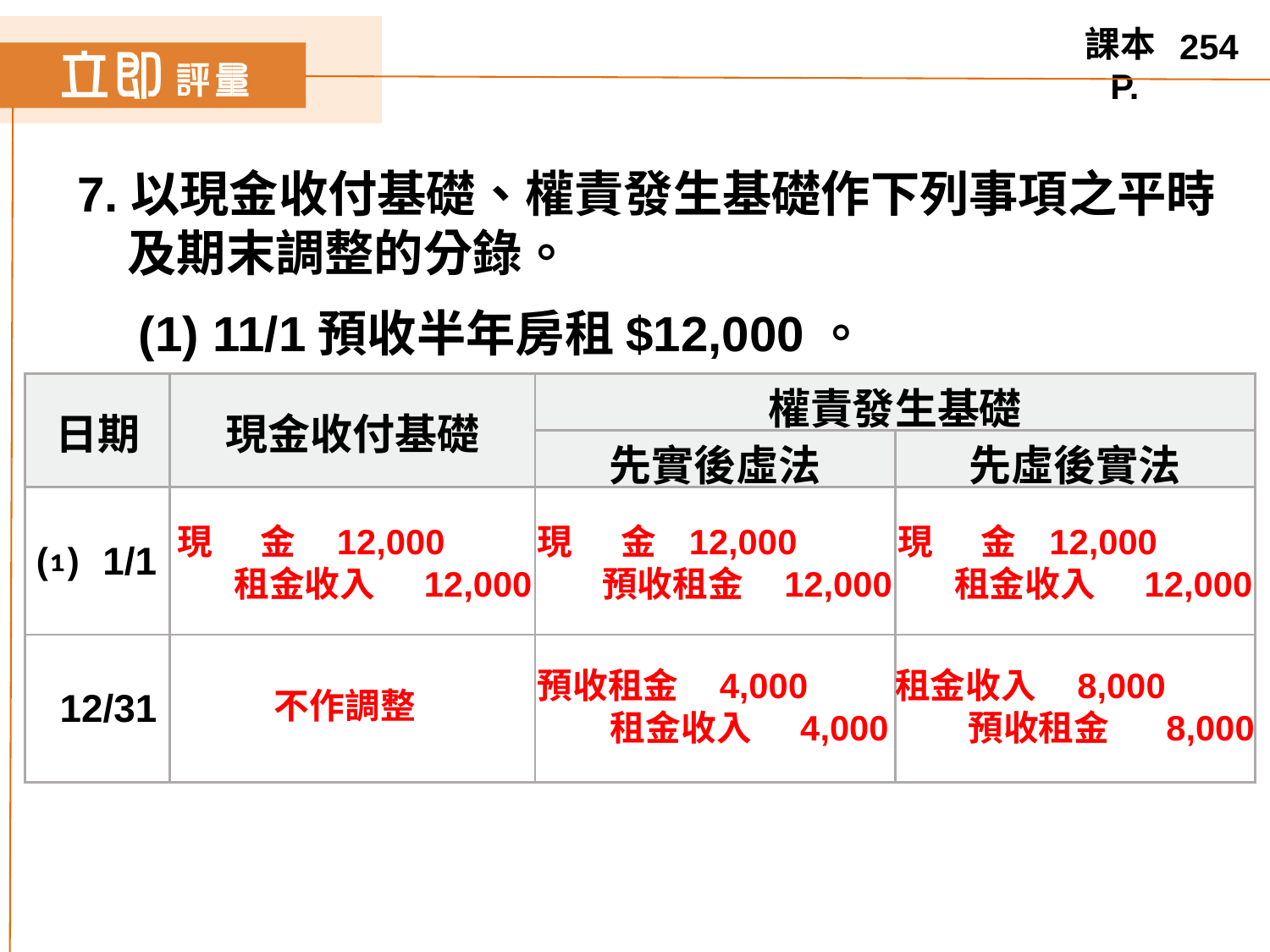

254
7.以現金收付基礎、權責發生基礎作下列事項之平時及期末調整的分錄。
　(1) 11/1預收半年房租$12,000。
| 日期 | 現金收付基礎 | 權責發生基礎 |  |
| --- | --- | --- | --- |
|  |  | 先實後虛法 | 先虛後實法 |
| ⑴ 1/1 |  |  |  |
| 12/31 |  |  |  |
現      金    12,000
      租金收入     12,000
現      金   12,000
       預收租金    12,000
現      金   12,000
      租金收入     12,000
預收租金    4,000
        租金收入     4,000
租金收入    8,000
        預收租金      8,000
不作調整